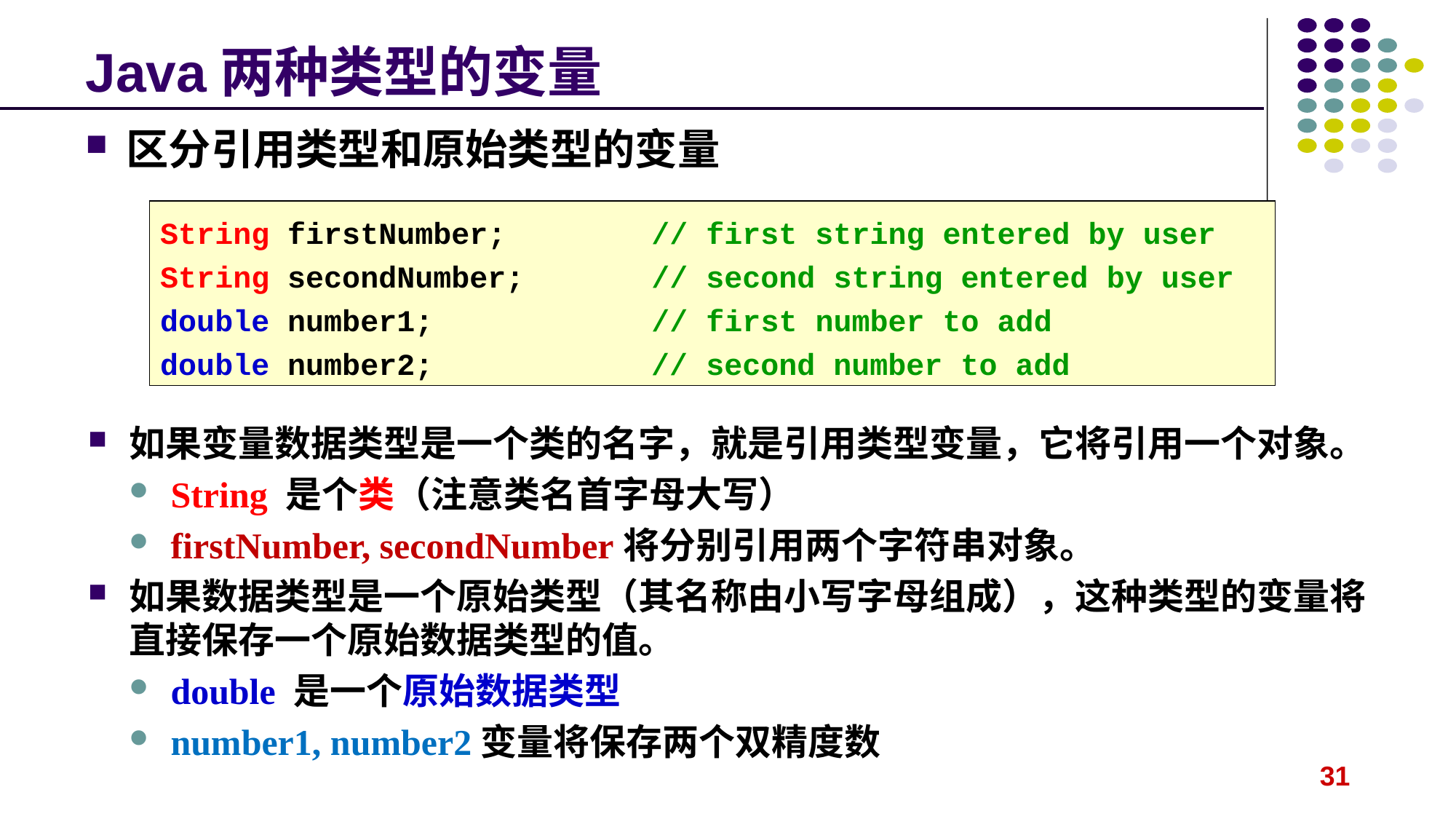

# Java两种类型的变量
区分引用类型和原始类型的变量
String firstNumber;        // first string entered by user
String secondNumber;       // second string entered by user
double number1;            // first number to add
double number2;            // second number to add
如果变量数据类型是一个类的名字，就是引用类型变量，它将引用一个对象。
String 是个类（注意类名首字母大写）
firstNumber, secondNumber将分别引用两个字符串对象。
如果数据类型是一个原始类型（其名称由小写字母组成），这种类型的变量将直接保存一个原始数据类型的值。
double 是一个原始数据类型
number1, number2变量将保存两个双精度数